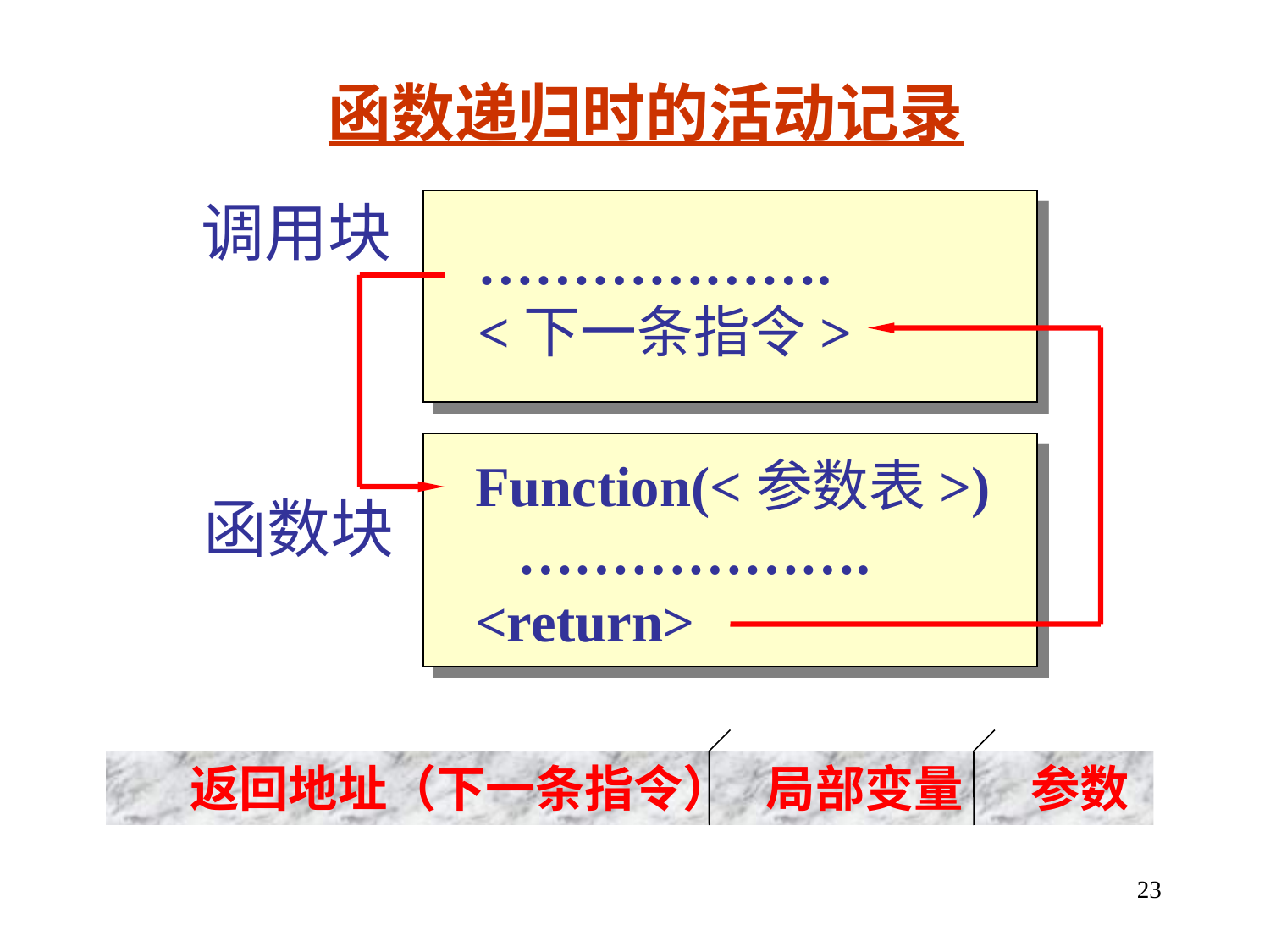

函数递归时的活动记录
调用块

……………….
<下一条指令>

Function(<参数表>)
   ……………….
<return>
函数块

  返回地址（下一条指令）   局部变量      参数
23